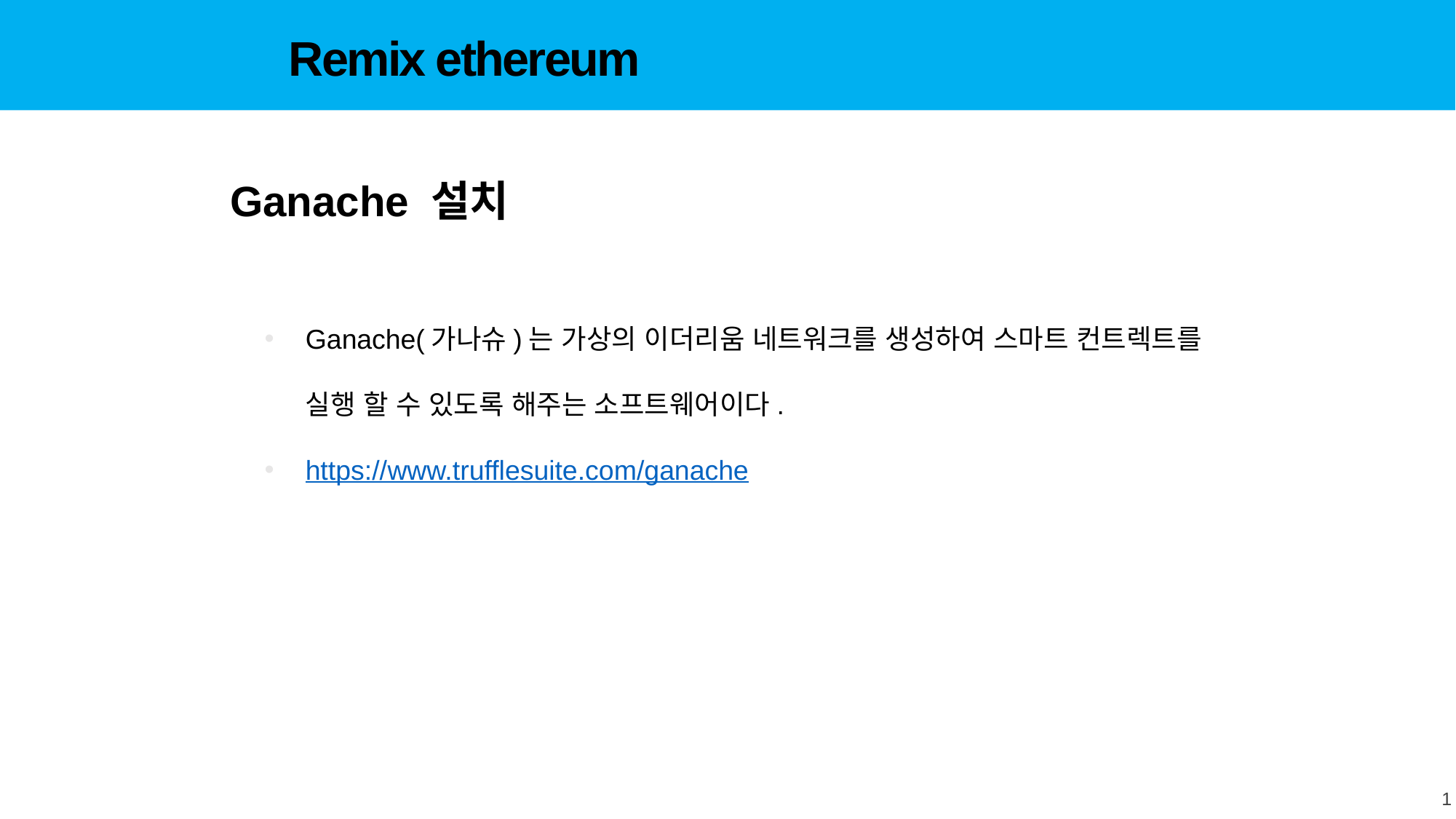

Remix ethereum
Ganache 설치
Ganache(가나슈)는 가상의 이더리움 네트워크를 생성하여 스마트 컨트렉트를 실행 할 수 있도록 해주는 소프트웨어이다.
https://www.trufflesuite.com/ganache